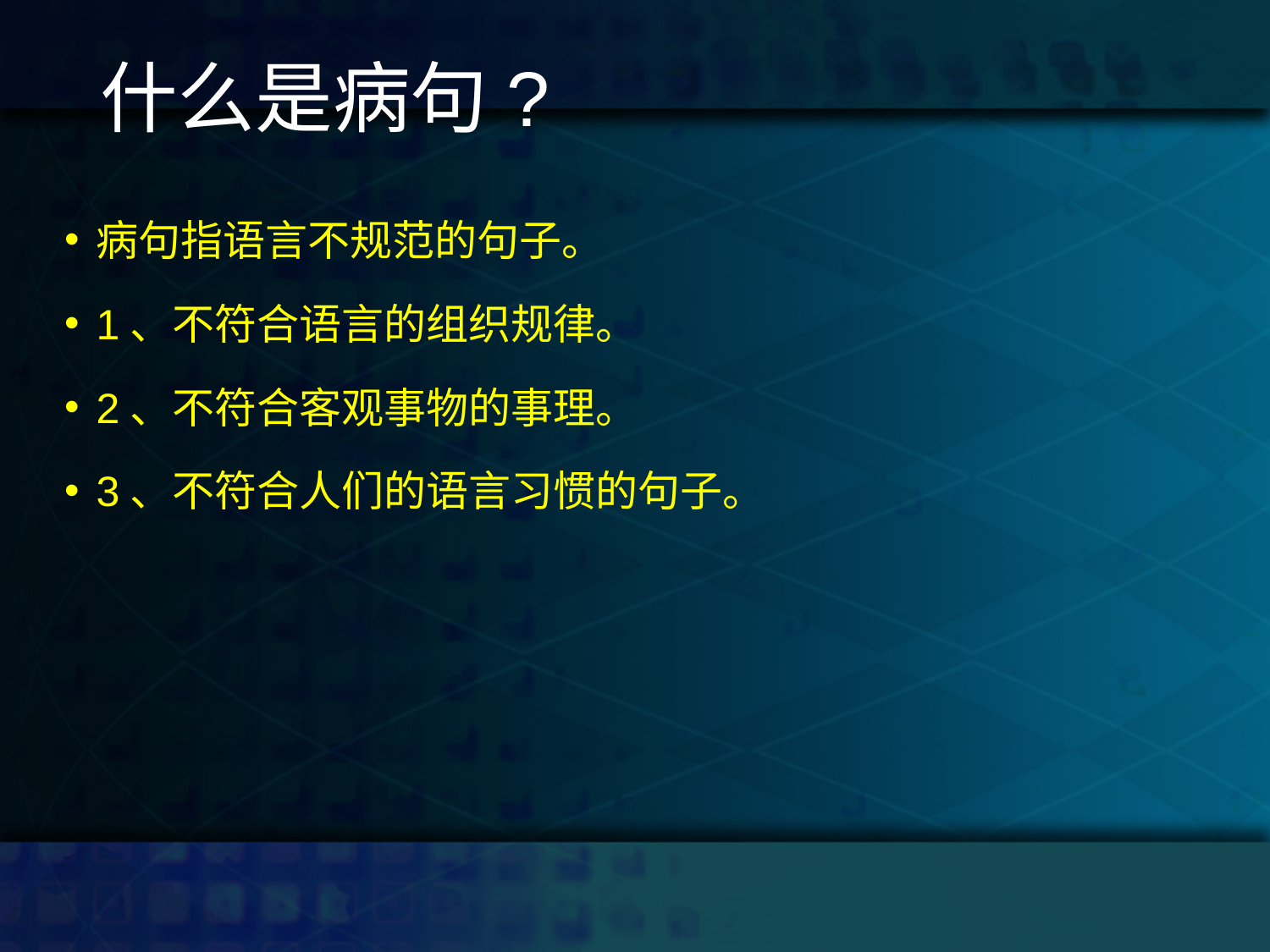

# 什么是病句?
病句指语言不规范的句子。
1、不符合语言的组织规律。
2、不符合客观事物的事理。
3、不符合人们的语言习惯的句子。